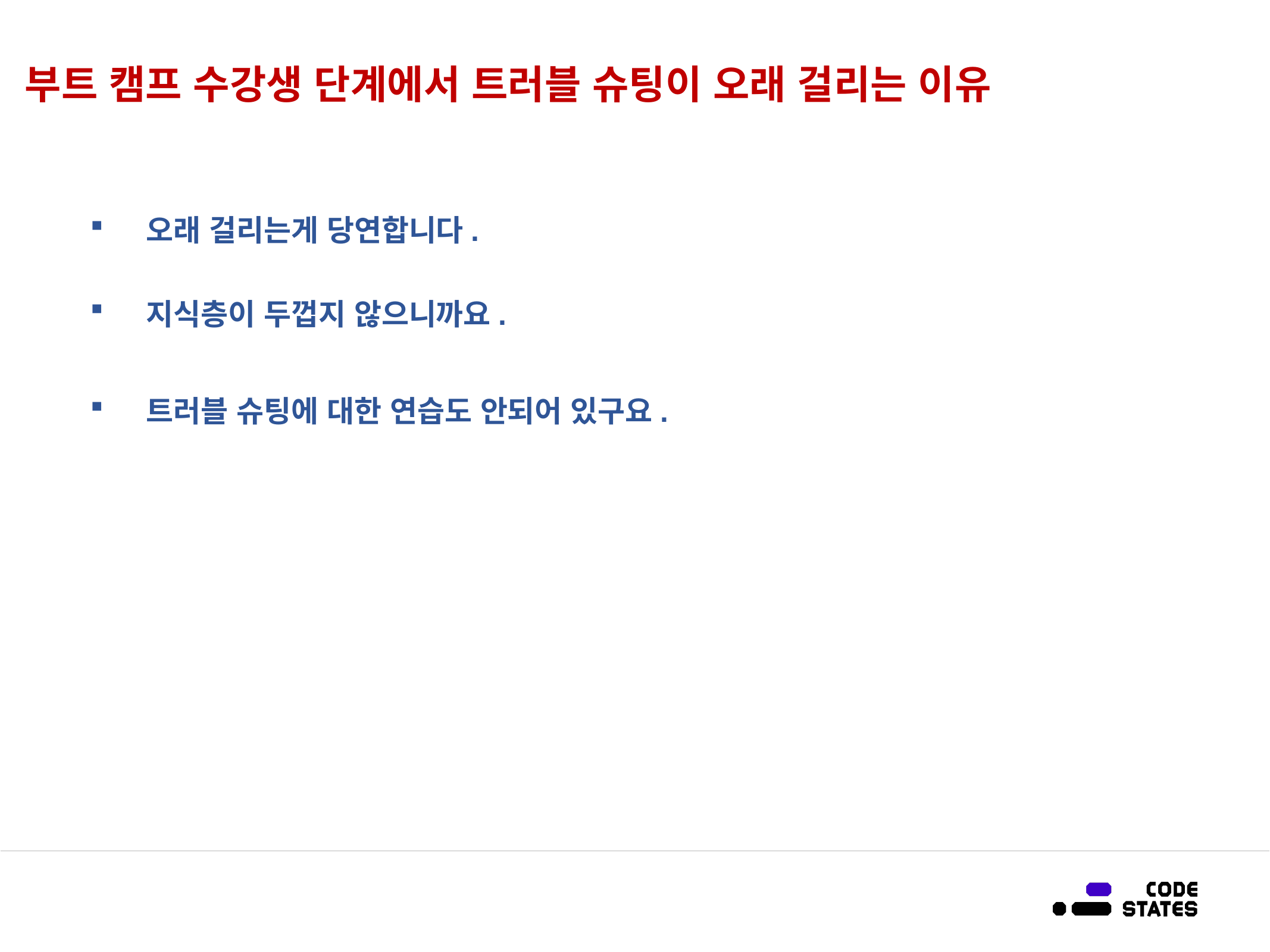

# 부트 캠프 수강생 단계에서 트러블 슈팅이 오래 걸리는 이유
오래 걸리는게 당연합니다.

지식층이 두껍지 않으니까요.
트러블 슈팅에 대한 연습도 안되어 있구요.